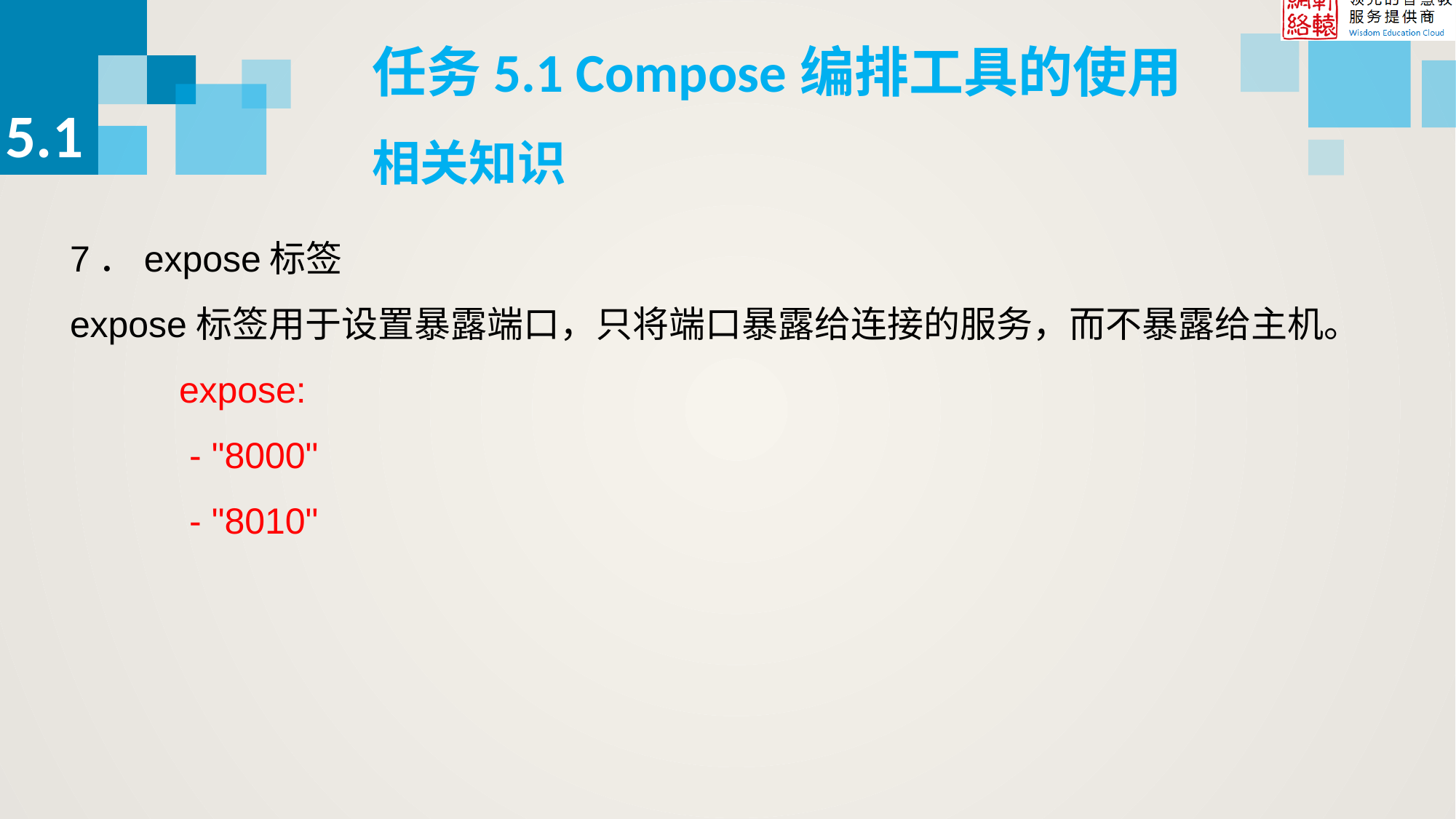

任务5.1 Compose编排工具的使用
5.1
相关知识
7．expose标签
expose标签用于设置暴露端口，只将端口暴露给连接的服务，而不暴露给主机。
expose:
 - "8000"
 - "8010"